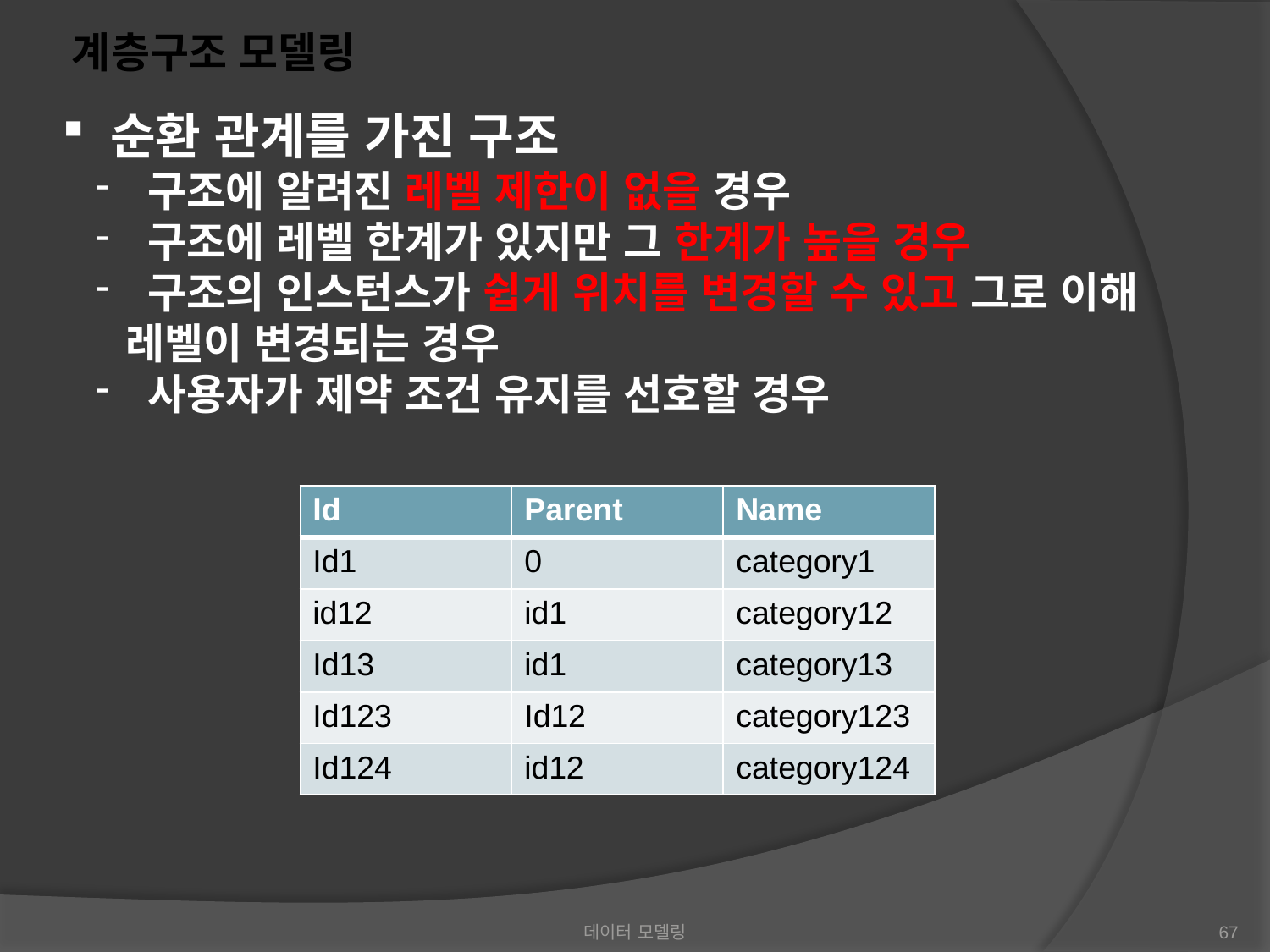

계층구조 모델링
 순환 관계를 가진 구조
 구조에 알려진 레벨 제한이 없을 경우
 구조에 레벨 한계가 있지만 그 한계가 높을 경우
 구조의 인스턴스가 쉽게 위치를 변경할 수 있고 그로 이해 레벨이 변경되는 경우
 사용자가 제약 조건 유지를 선호할 경우

| Id | Parent | Name |
| --- | --- | --- |
| Id1 | 0 | category1 |
| id12 | id1 | category12 |
| Id13 | id1 | category13 |
| Id123 | Id12 | category123 |
| Id124 | id12 | category124 |
데이터 모델링
67